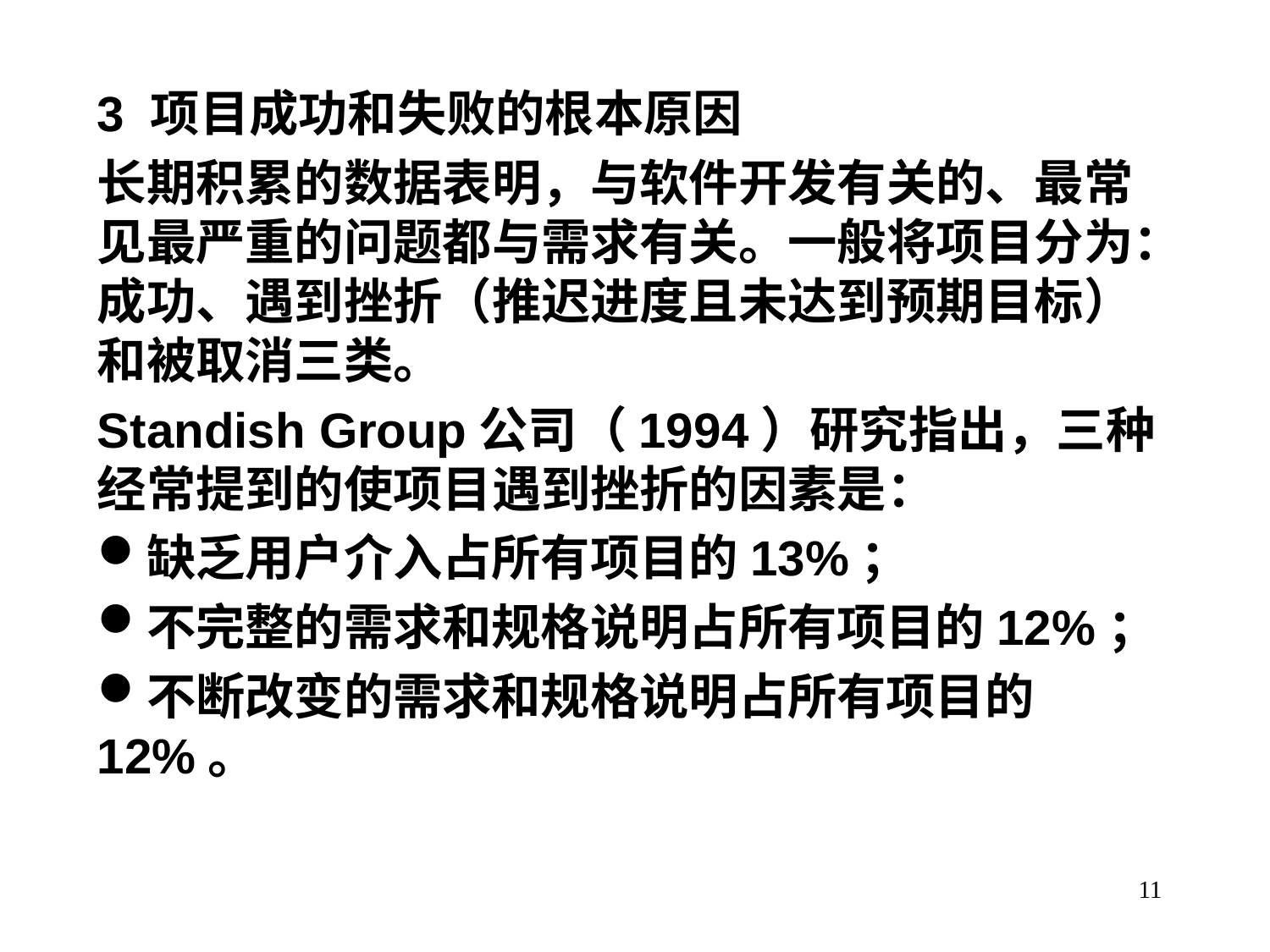

# 3 项目成功和失败的根本原因
长期积累的数据表明，与软件开发有关的、最常见最严重的问题都与需求有关。一般将项目分为：成功、遇到挫折（推迟进度且未达到预期目标）和被取消三类。
Standish Group公司（1994）研究指出，三种经常提到的使项目遇到挫折的因素是：
缺乏用户介入占所有项目的13%；
不完整的需求和规格说明占所有项目的12%；
不断改变的需求和规格说明占所有项目的12%。

11